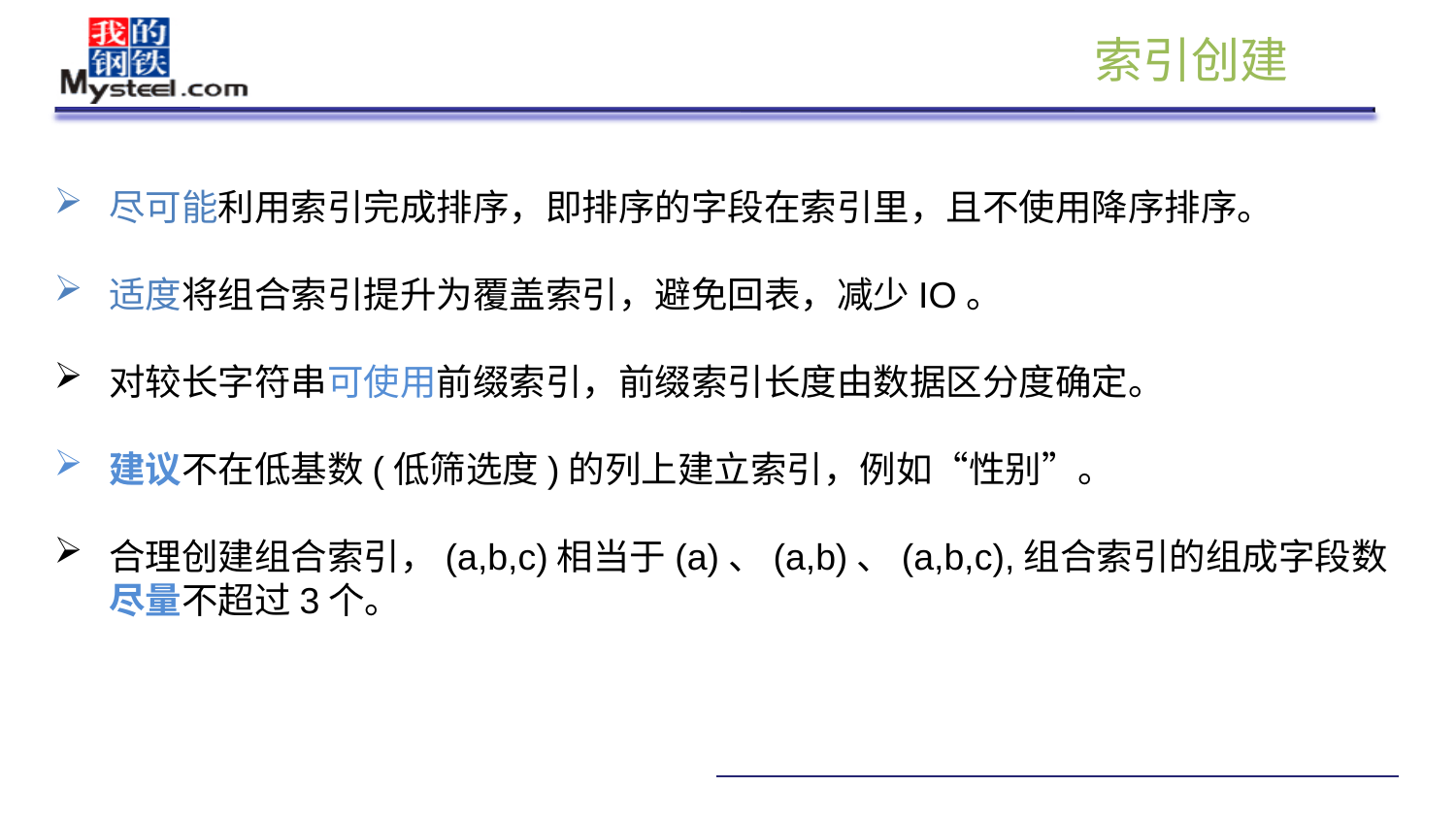

索引创建

尽可能利用索引完成排序，即排序的字段在索引里，且不使用降序排序。

适度将组合索引提升为覆盖索引，避免回表，减少IO。

对较长字符串可使用前缀索引，前缀索引长度由数据区分度确定。

建议不在低基数(低筛选度)的列上建立索引，例如“性别”。

合理创建组合索引，(a,b,c)相当于(a)、(a,b)、(a,b,c),组合索引的组成字段数尽量不超过3个。